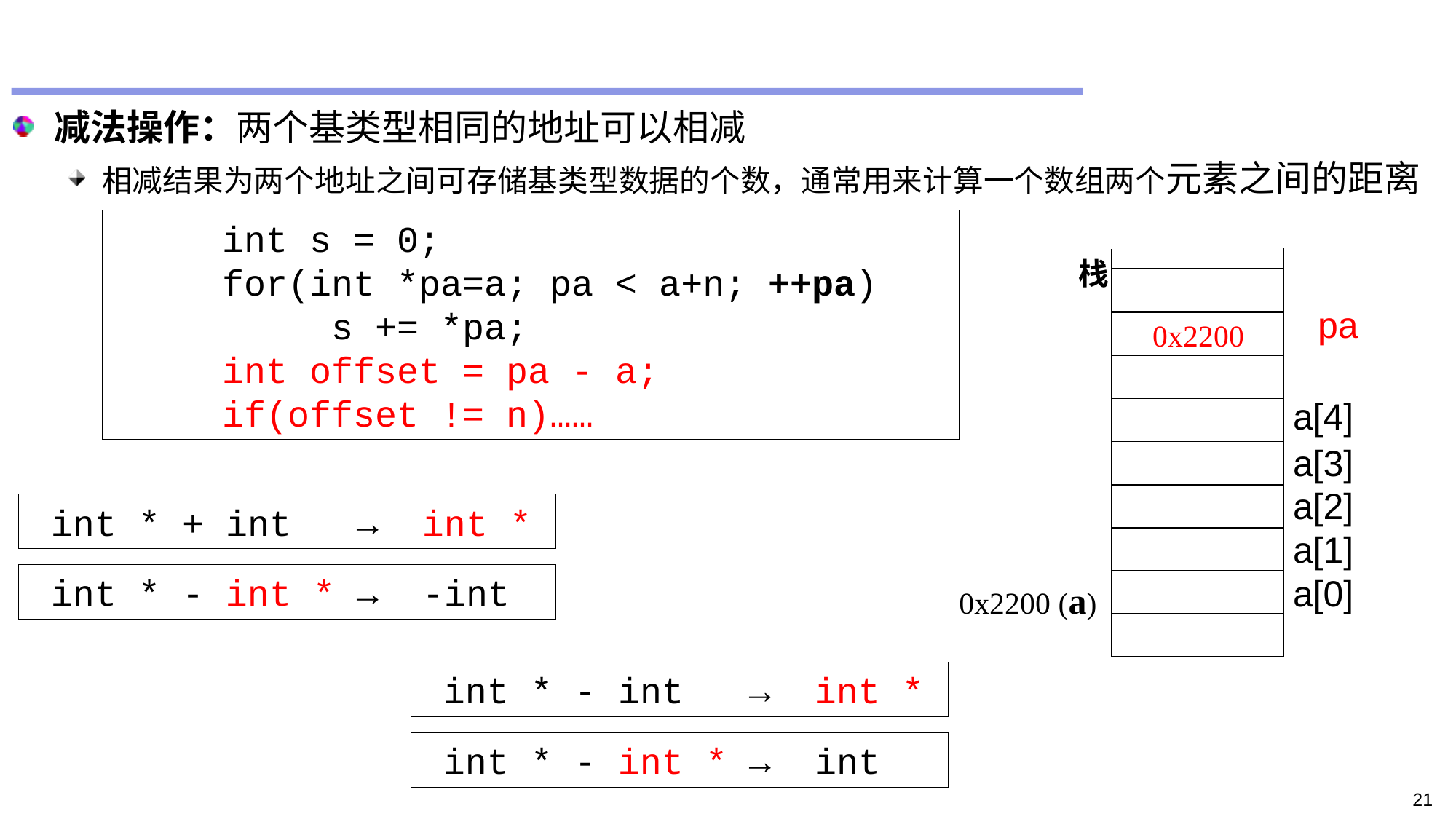

#
减法操作：两个基类型相同的地址可以相减
相减结果为两个地址之间可存储基类型数据的个数，通常用来计算一个数组两个元素之间的距离

	int s = 0;
	for(int *pa=a; pa < a+n; ++pa)
		s += *pa;
	int offset = pa - a;
	if(offset != n)……
栈

pa
0x2200
a[4]
a[3]
a[2]
 int * + int   →  int *
a[1]
 int * - int * →  -int
a[0]
0x2200 (a)
 int * - int   →  int *
 int * - int * →  int
21